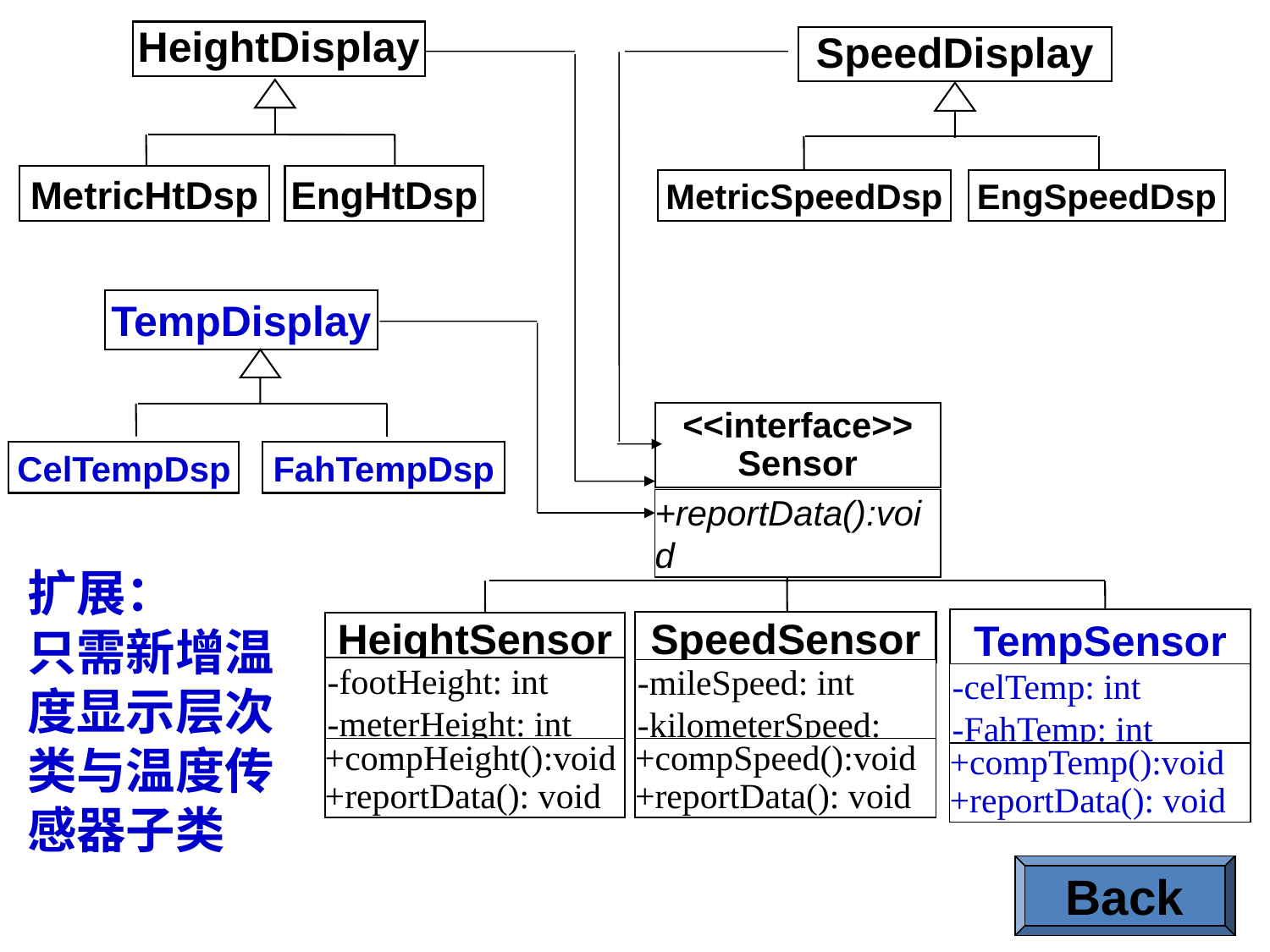

HeightDisplay
SpeedDisplay

MetricHtDsp
EngHtDsp
MetricSpeedDsp
EngSpeedDsp
TempDisplay

<<interface>>
Sensor
CelTempDsp
FahTempDsp

+reportData():void

扩展：
只需新增温
度显示层次
类与温度传
感器子类
TempSensor
-celTemp: int
-FahTemp: int
+compTemp():void
+reportData(): void
SpeedSensor
HeightSensor
-footHeight: int
-meterHeight: int
-mileSpeed: int
-kilometerSpeed: int
+compHeight():void
+reportData(): void
+compSpeed():void
+reportData(): void
Back